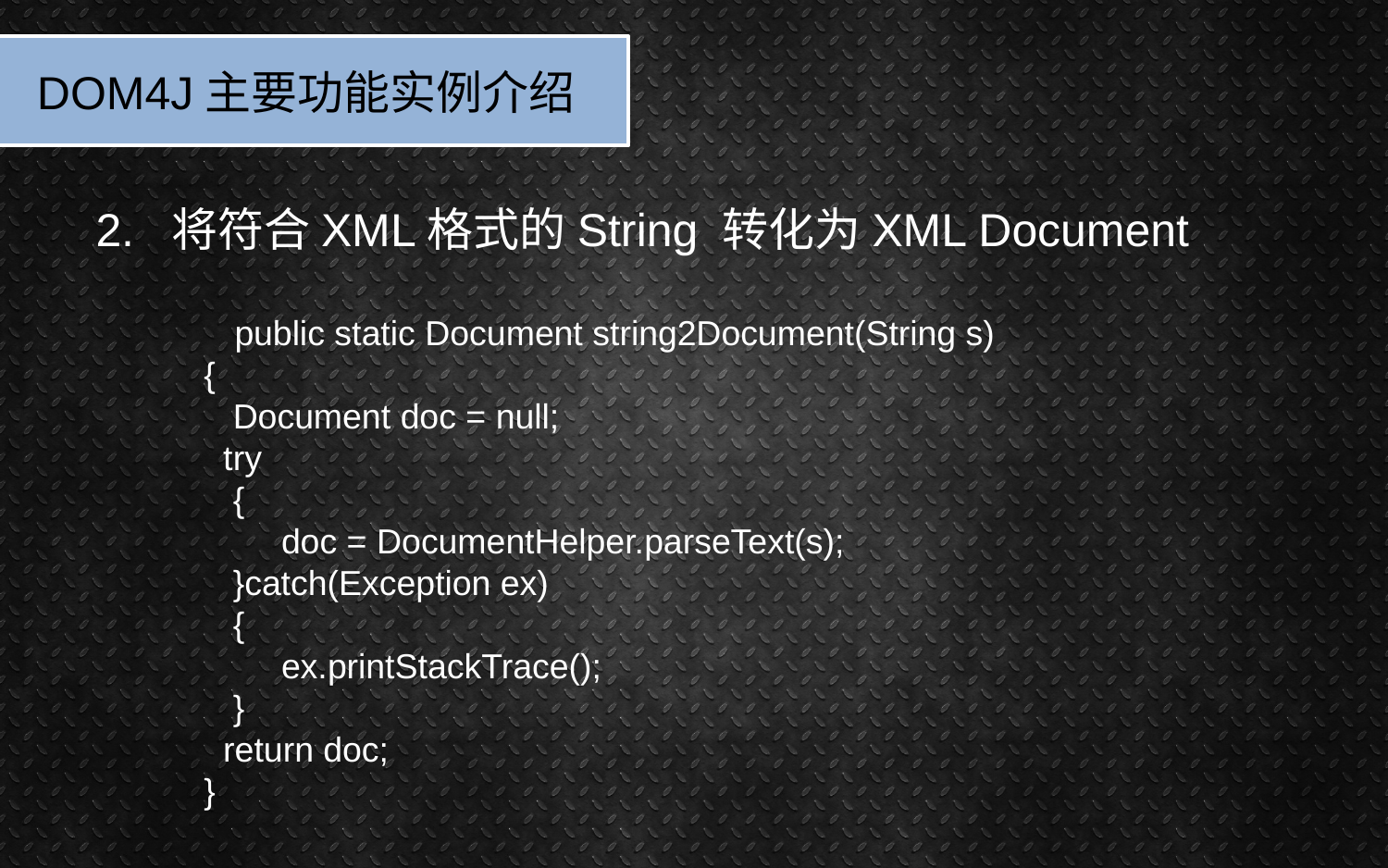

DOM4J主要功能实例介绍
2.  将符合XML格式的String 转化为XML Document

public static Document string2Document(String s)
    {
       Document doc = null;
      try
       {
            doc = DocumentHelper.parseText(s);
       }catch(Exception ex)
       {            
            ex.printStackTrace();
       }
      return doc;
    }